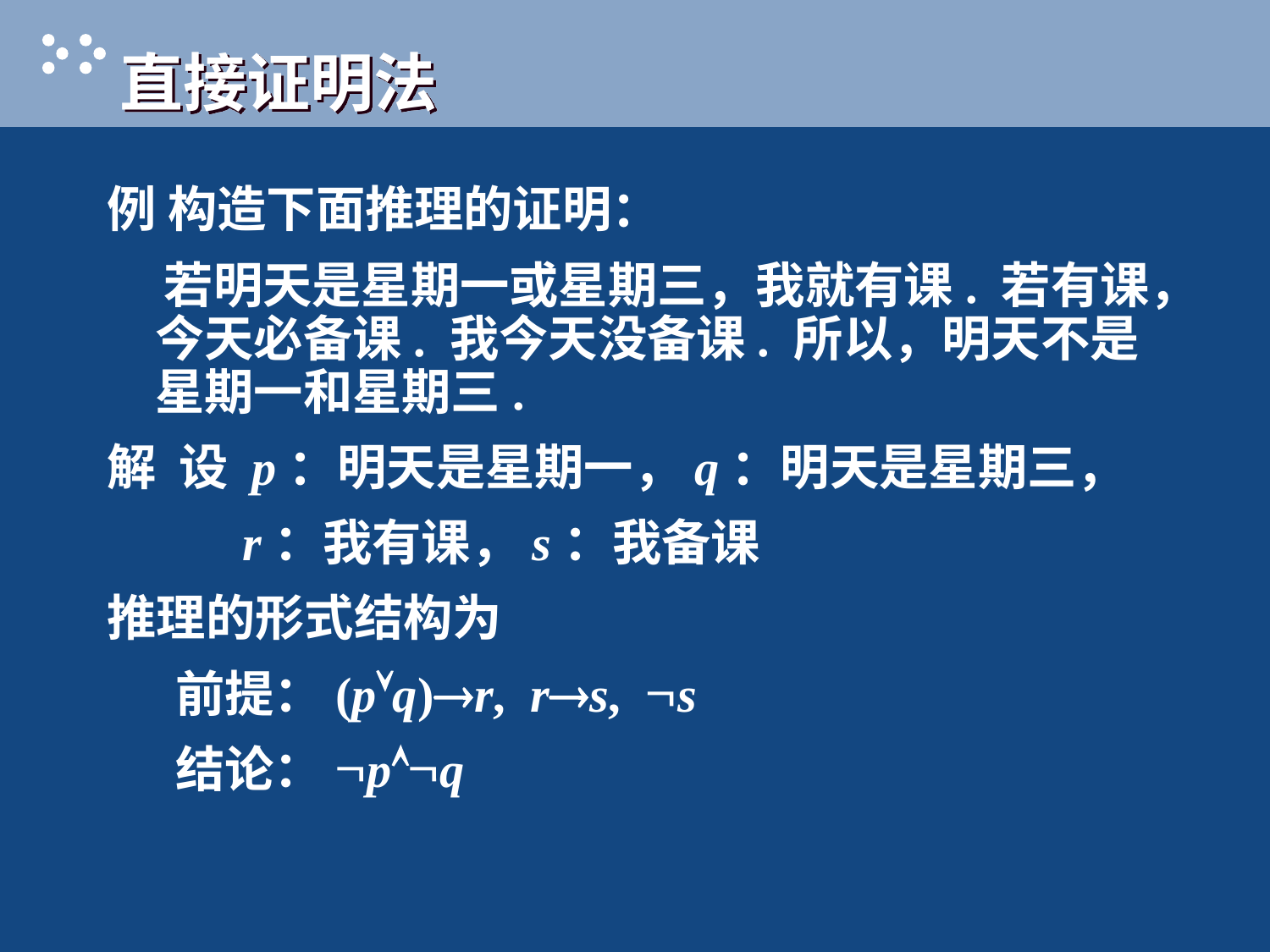

# 直接证明法
例 构造下面推理的证明：
    若明天是星期一或星期三，我就有课. 若有课，今天必备课. 我今天没备课. 所以，明天不是星期一和星期三.
解  设 p：明天是星期一，q：明天是星期三，
           r：我有课，s：我备课
推理的形式结构为
     前提：(p∨q)→r,  r→s,  ¬s
     结论：¬p∧¬q